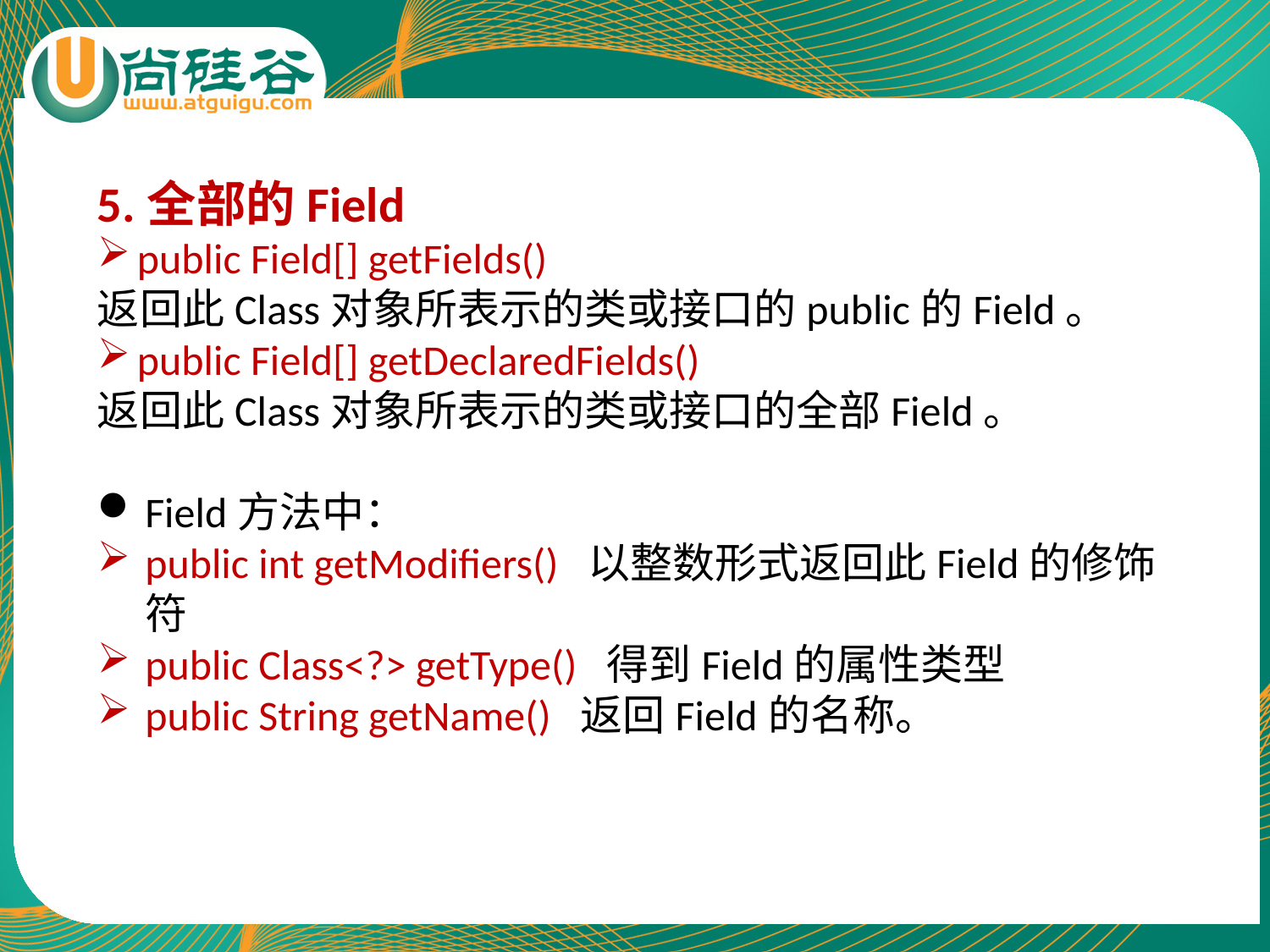

5.全部的Field
public Field[] getFields()
返回此Class对象所表示的类或接口的public的Field。
public Field[] getDeclaredFields()
返回此Class对象所表示的类或接口的全部Field。

Field方法中：
public int getModifiers()  以整数形式返回此Field的修饰符
public Class<?> getType()  得到Field的属性类型
public String getName()  返回Field的名称。